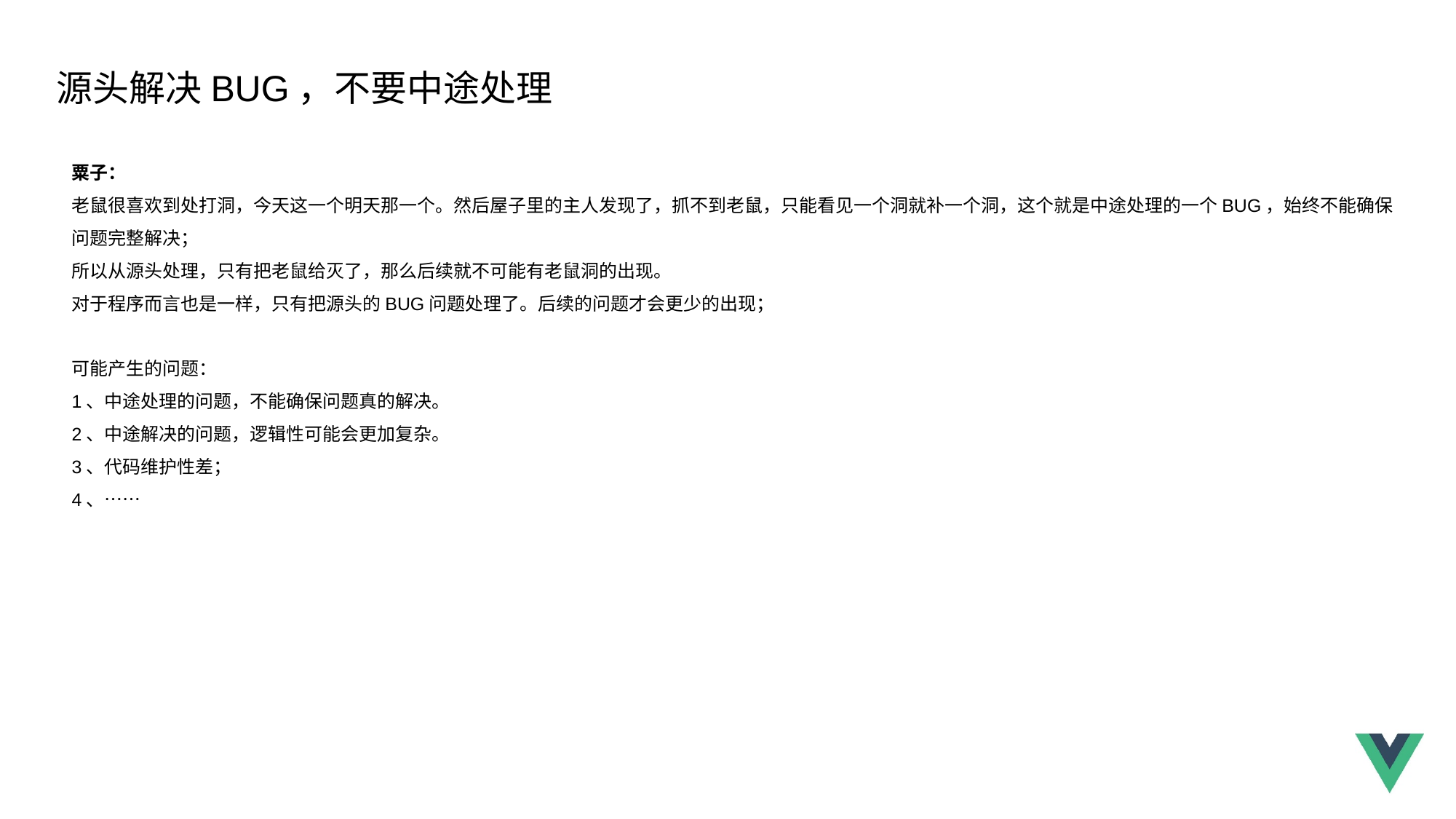

源头解决BUG，不要中途处理
粟子：
老鼠很喜欢到处打洞，今天这一个明天那一个。然后屋子里的主人发现了，抓不到老鼠，只能看见一个洞就补一个洞，这个就是中途处理的一个BUG，始终不能确保问题完整解决；
所以从源头处理，只有把老鼠给灭了，那么后续就不可能有老鼠洞的出现。
对于程序而言也是一样，只有把源头的BUG问题处理了。后续的问题才会更少的出现；

可能产生的问题：
1、中途处理的问题，不能确保问题真的解决。
2、中途解决的问题，逻辑性可能会更加复杂。
3、代码维护性差；
4、……